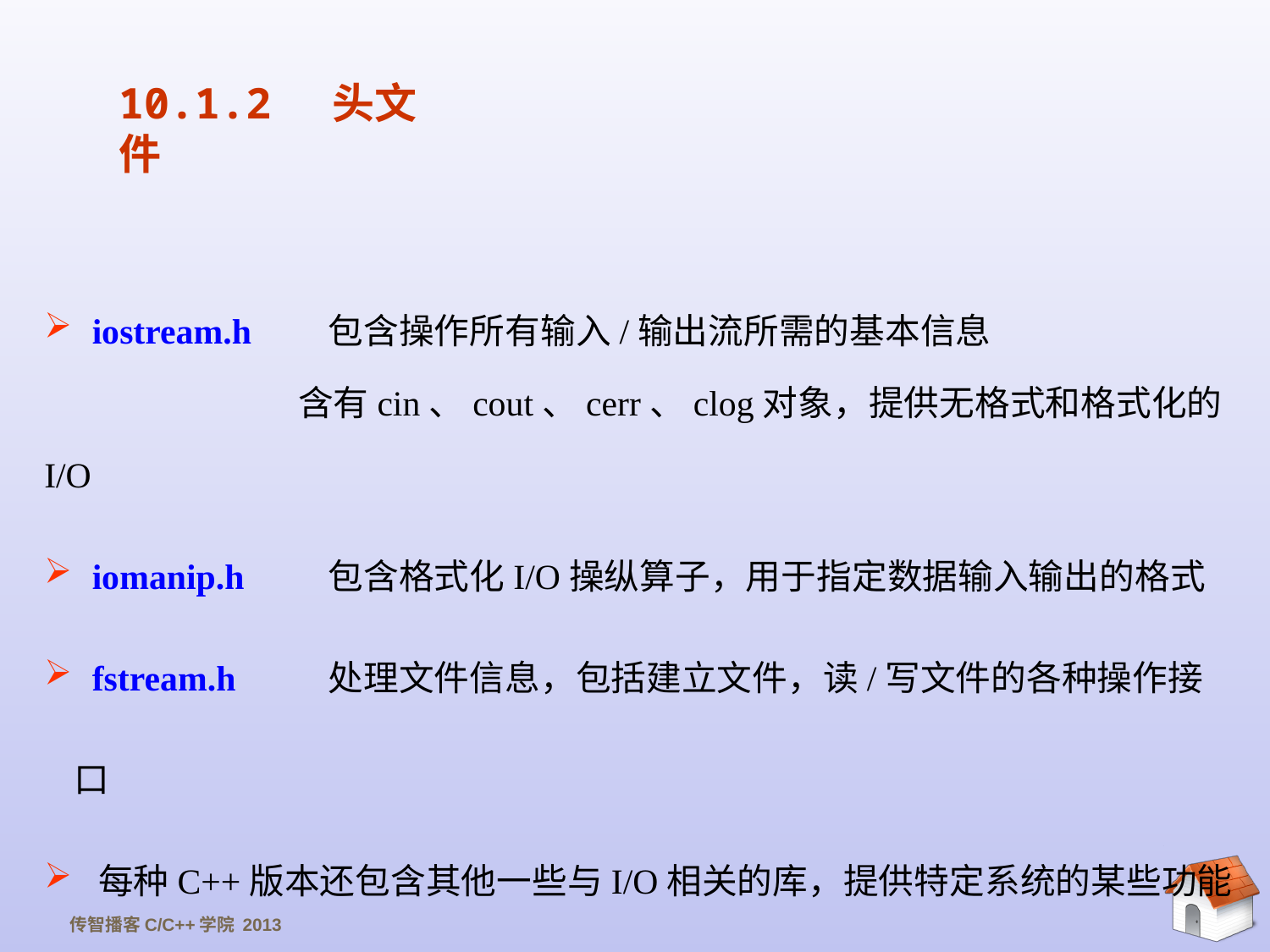

10.1.2  头文件
  iostream.h	包含操作所有输入/输出流所需的基本信息
		含有cin、cout、cerr、clog对象，提供无格式和格式化的I/O
  iomanip.h	包含格式化I/O操纵算子，用于指定数据输入输出的格式
  fstream.h	处理文件信息，包括建立文件，读/写文件的各种操作接口
  每种C++版本还包含其他一些与I/O相关的库，提供特定系统的某些功能